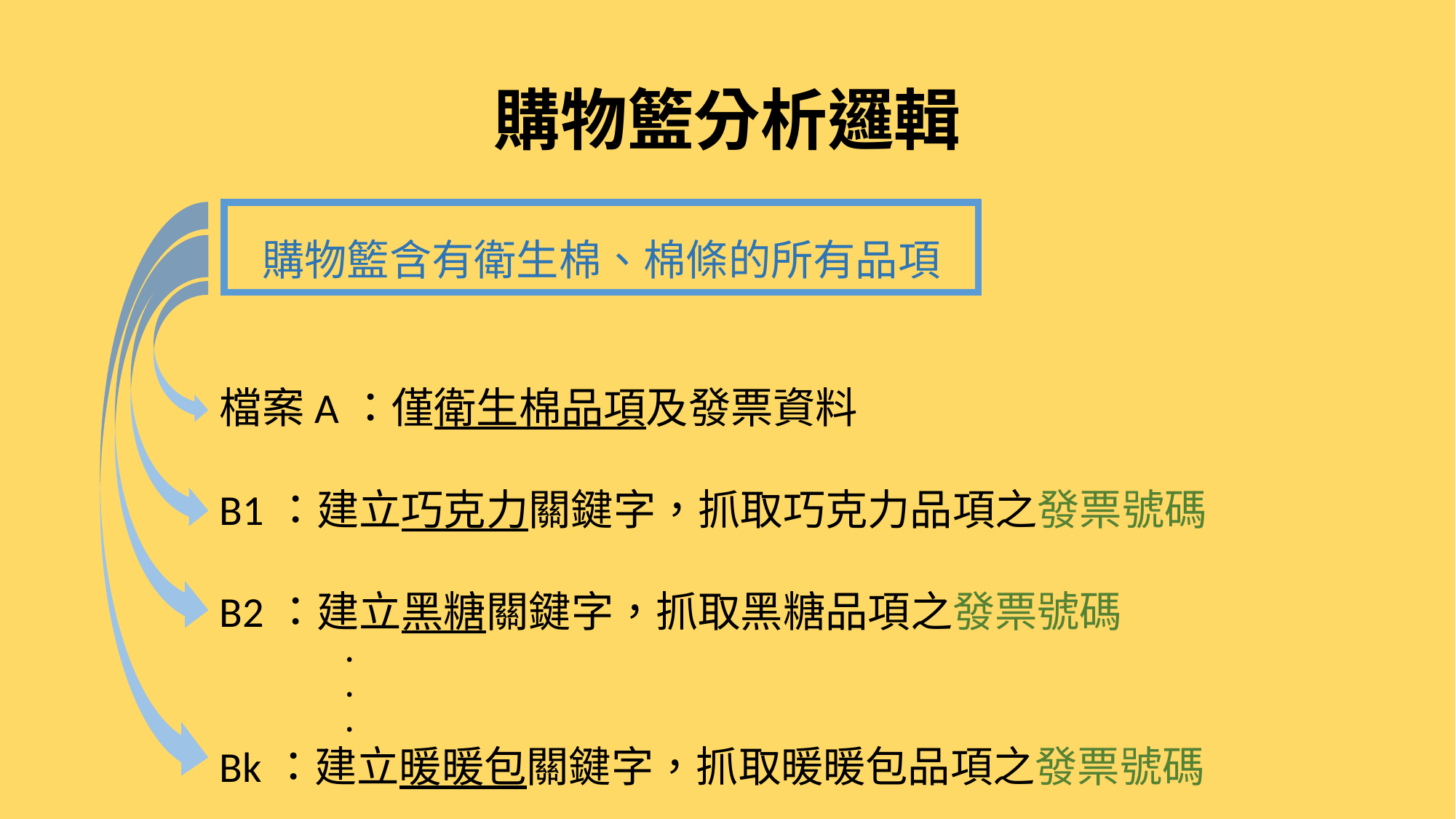

# 購物籃分析邏輯

購物籃含有衛生棉、棉條的所有品項

檔案A：僅衛生棉品項及發票資料

B1：建立巧克力關鍵字，抓取巧克力品項之發票號碼

B2：建立黑糖關鍵字，抓取黑糖品項之發票號碼
	﹒
	﹒
	﹒
Bk：建立暖暖包關鍵字，抓取暖暖包品項之發票號碼